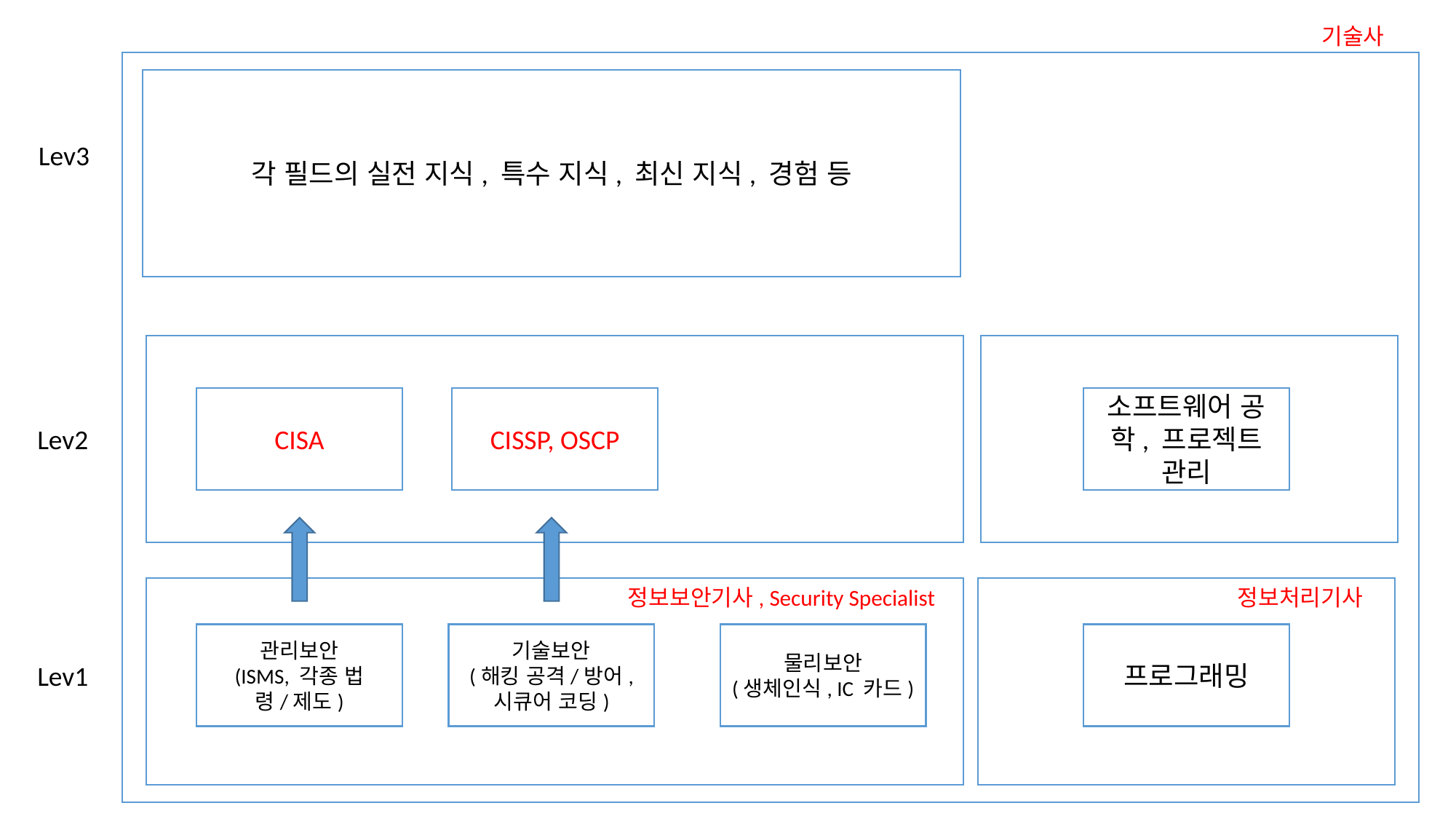

기술사

각 필드의 실전 지식, 특수 지식, 최신 지식, 경험 등
Lev3

CISA
CISSP, OSCP
소프트웨어 공학, 프로젝트 관리
Lev2

정보보안기사, Security Specialist

정보처리기사

관리보안
(ISMS, 각종 법령/제도)
기술보안
(해킹 공격/방어, 시큐어 코딩)
물리보안
(생체인식, IC 카드)
프로그래밍
Lev1